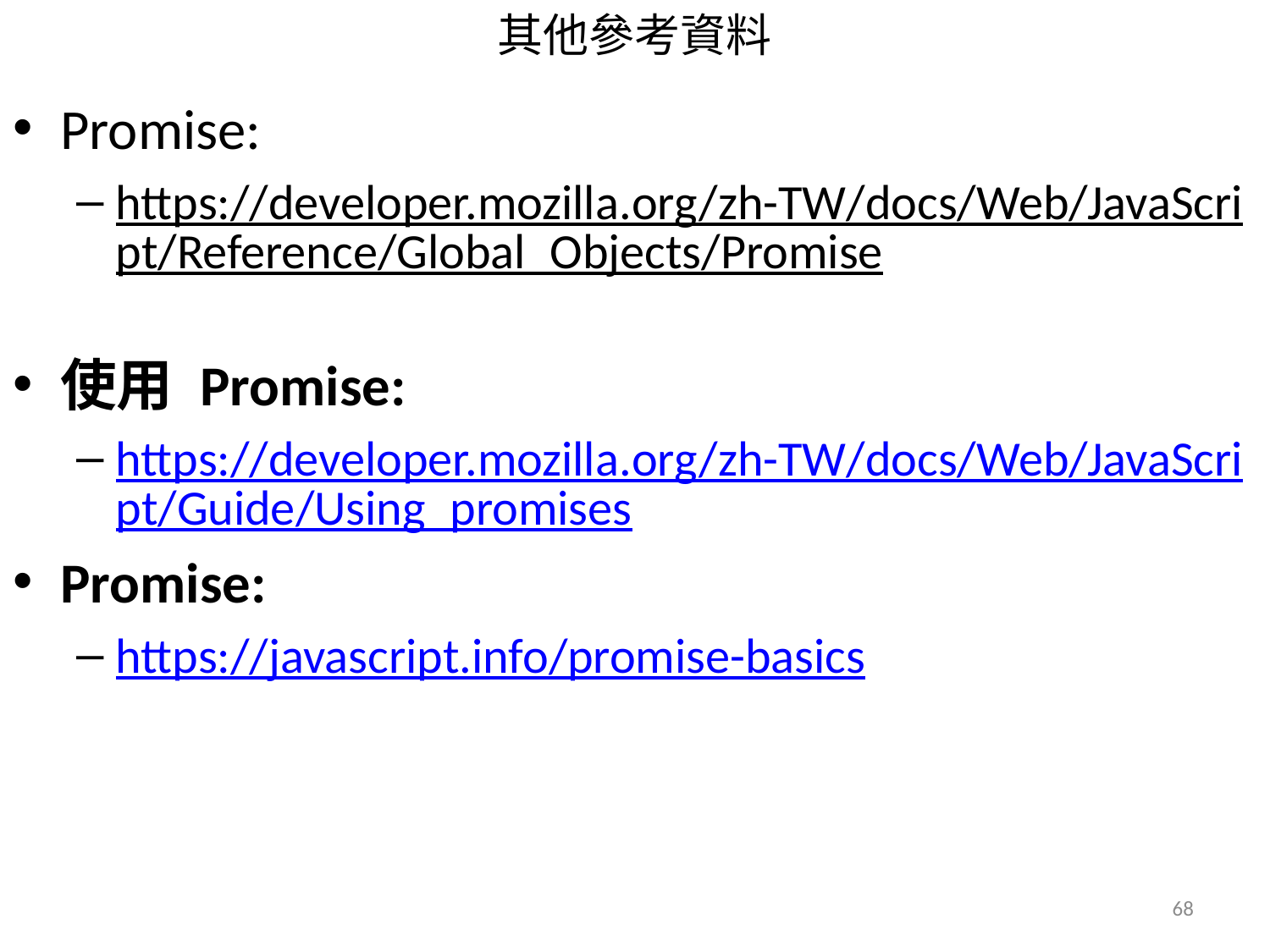

# 其他參考資料
Promise:
https://developer.mozilla.org/zh-TW/docs/Web/JavaScript/Reference/Global_Objects/Promise
使用 Promise:
https://developer.mozilla.org/zh-TW/docs/Web/JavaScript/Guide/Using_promises
Promise:
https://javascript.info/promise-basics

68